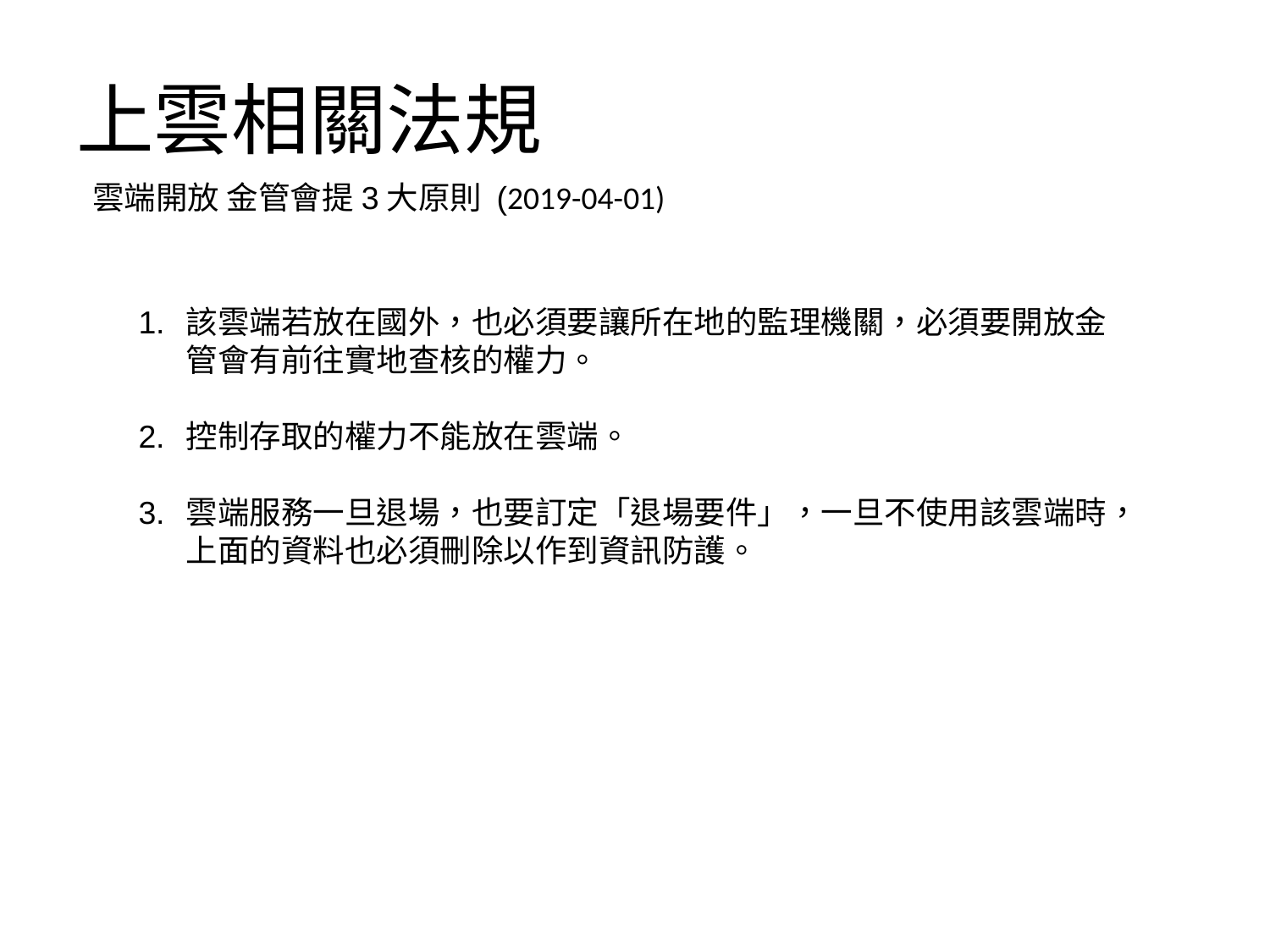

上雲相關法規
雲端開放 金管會提3大原則 (2019-04-01)
該雲端若放在國外，也必須要讓所在地的監理機關，必須要開放金管會有前往實地查核的權力。

控制存取的權力不能放在雲端。

雲端服務一旦退場，也要訂定「退場要件」，一旦不使用該雲端時，上面的資料也必須刪除以作到資訊防護。